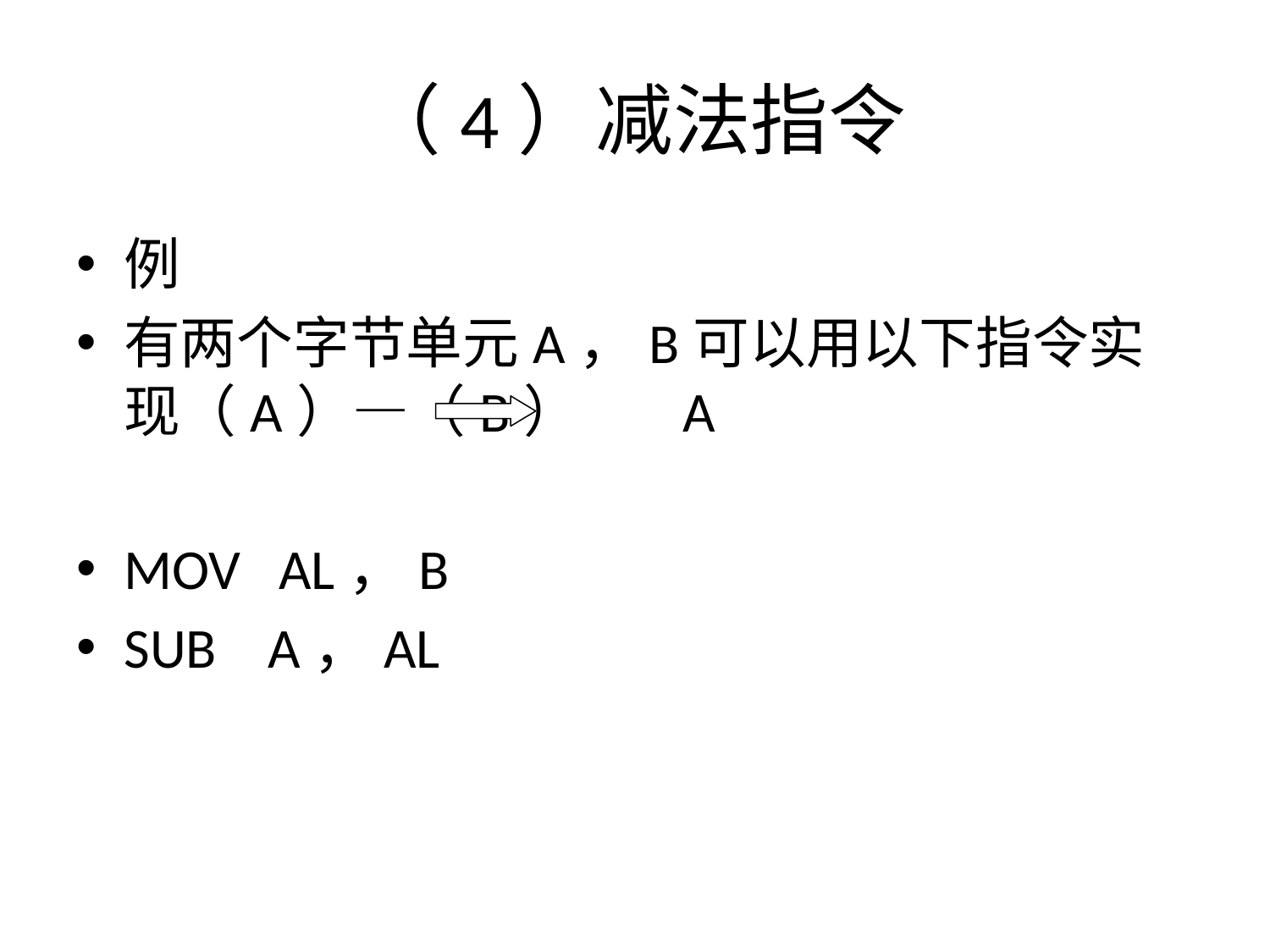

# （4）减法指令
例
有两个字节单元A，B可以用以下指令实现（A）—（B）       A

MOV   AL，B
SUB    A，AL